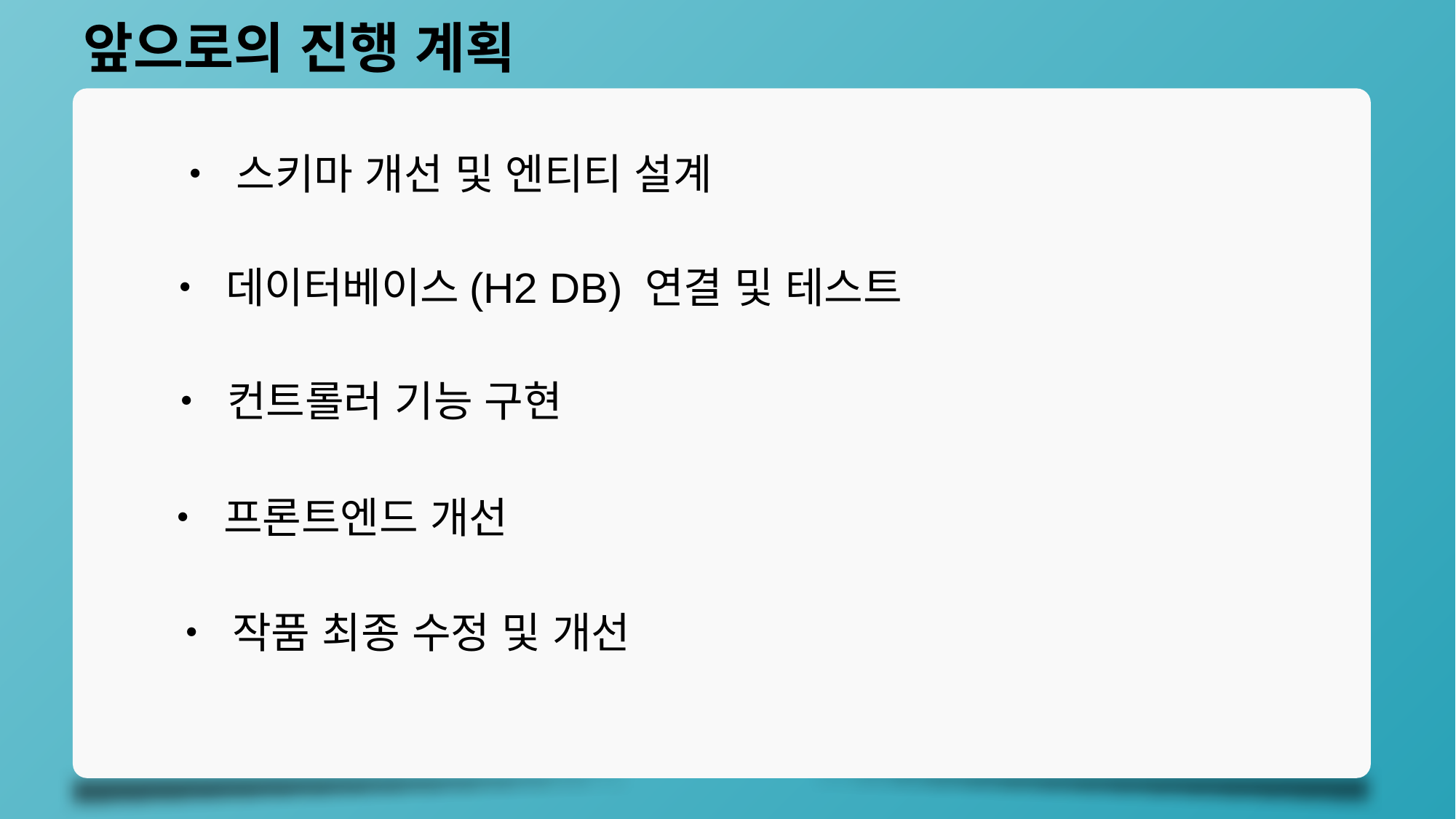

앞으로의 진행 계획

• 스키마 개선 및 엔티티 설계
• 데이터베이스(H2 DB) 연결 및 테스트
• 컨트롤러 기능 구현
• 프론트엔드 개선
• 작품 최종 수정 및 개선